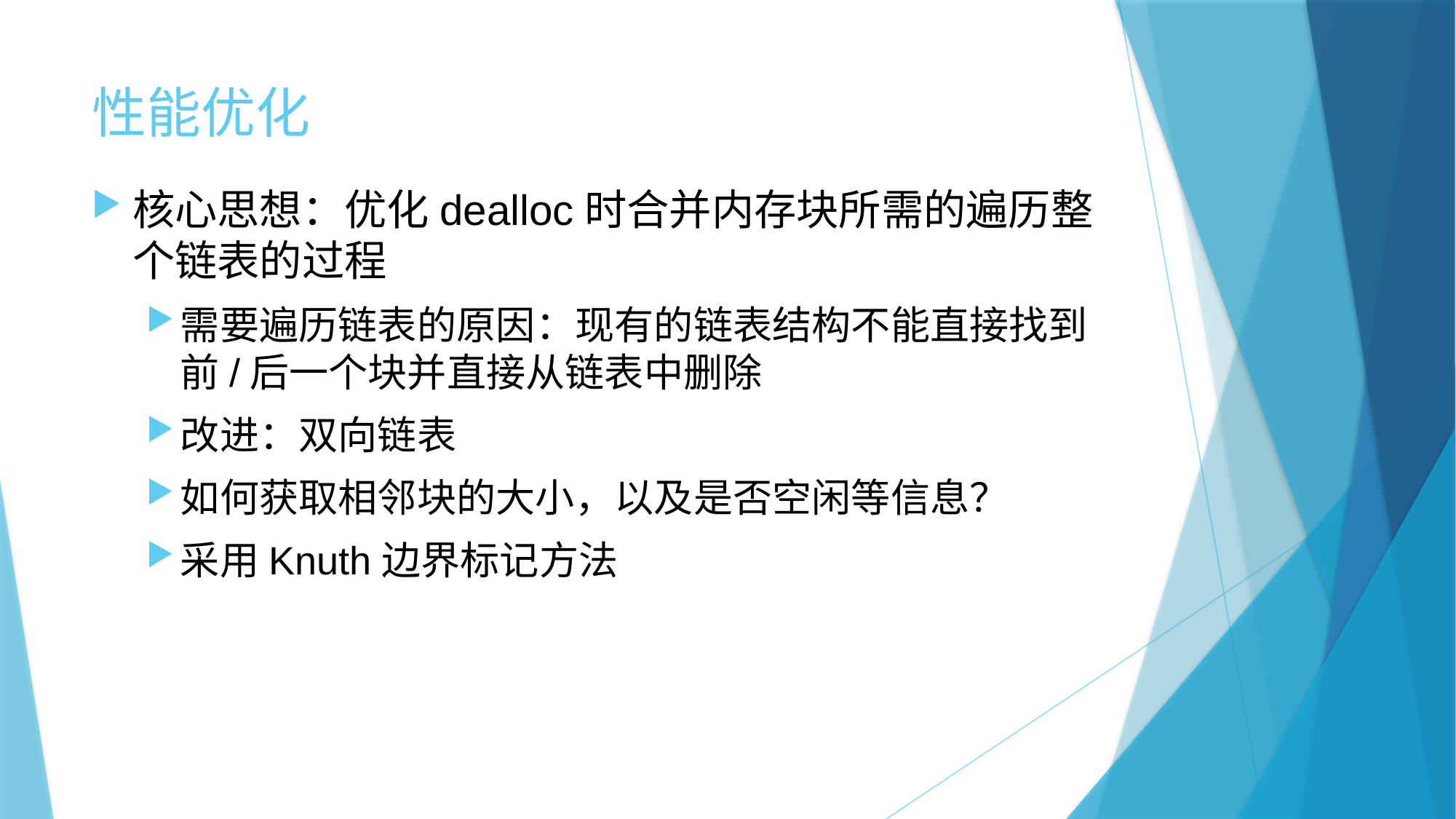

# 性能优化
核心思想：优化dealloc时合并内存块所需的遍历整个链表的过程
需要遍历链表的原因：现有的链表结构不能直接找到前/后一个块并直接从链表中删除
改进：双向链表
如何获取相邻块的大小，以及是否空闲等信息？
采用Knuth边界标记方法